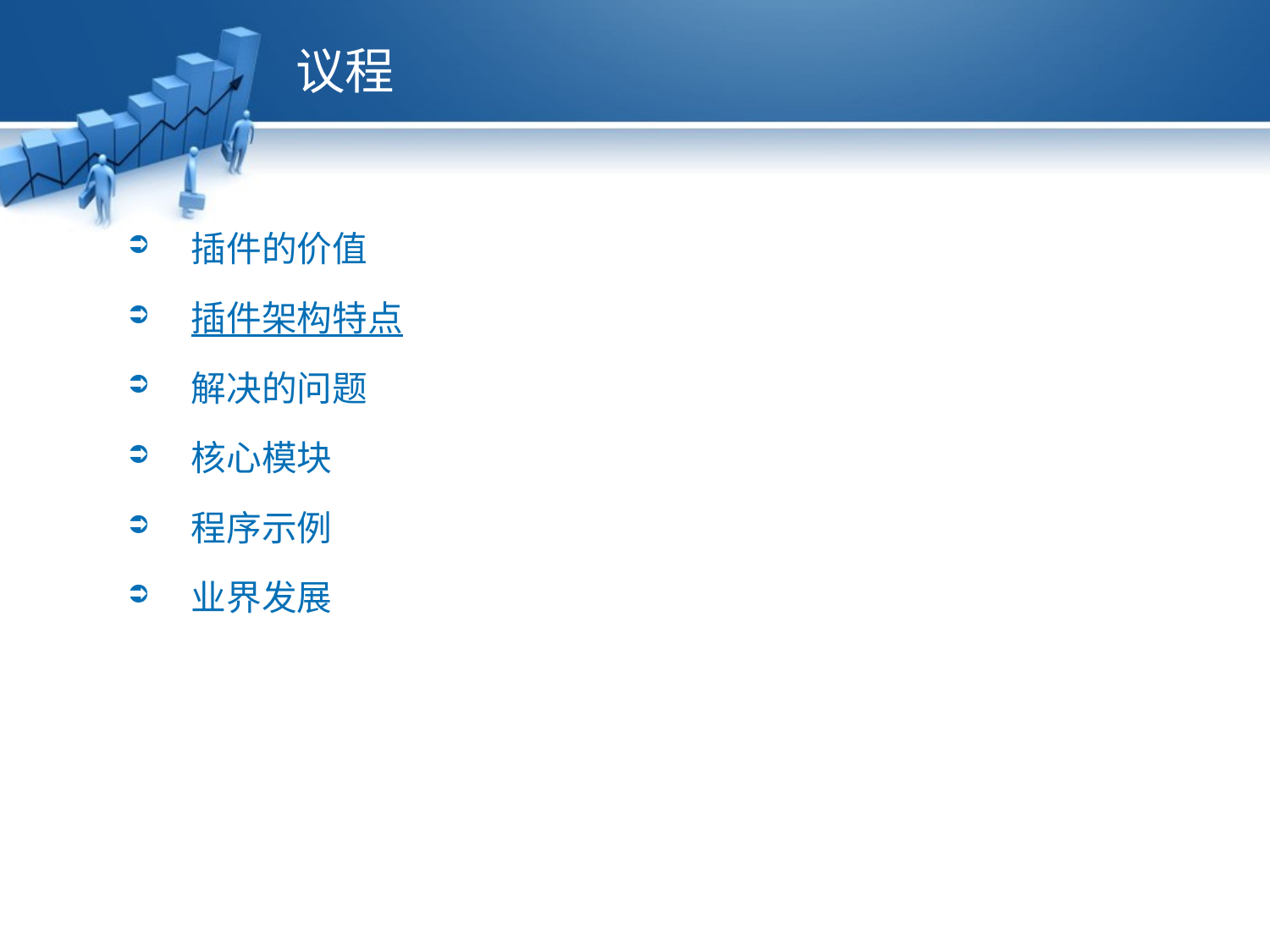

# 议程
插件的价值
插件架构特点
解决的问题
核心模块
程序示例
业界发展